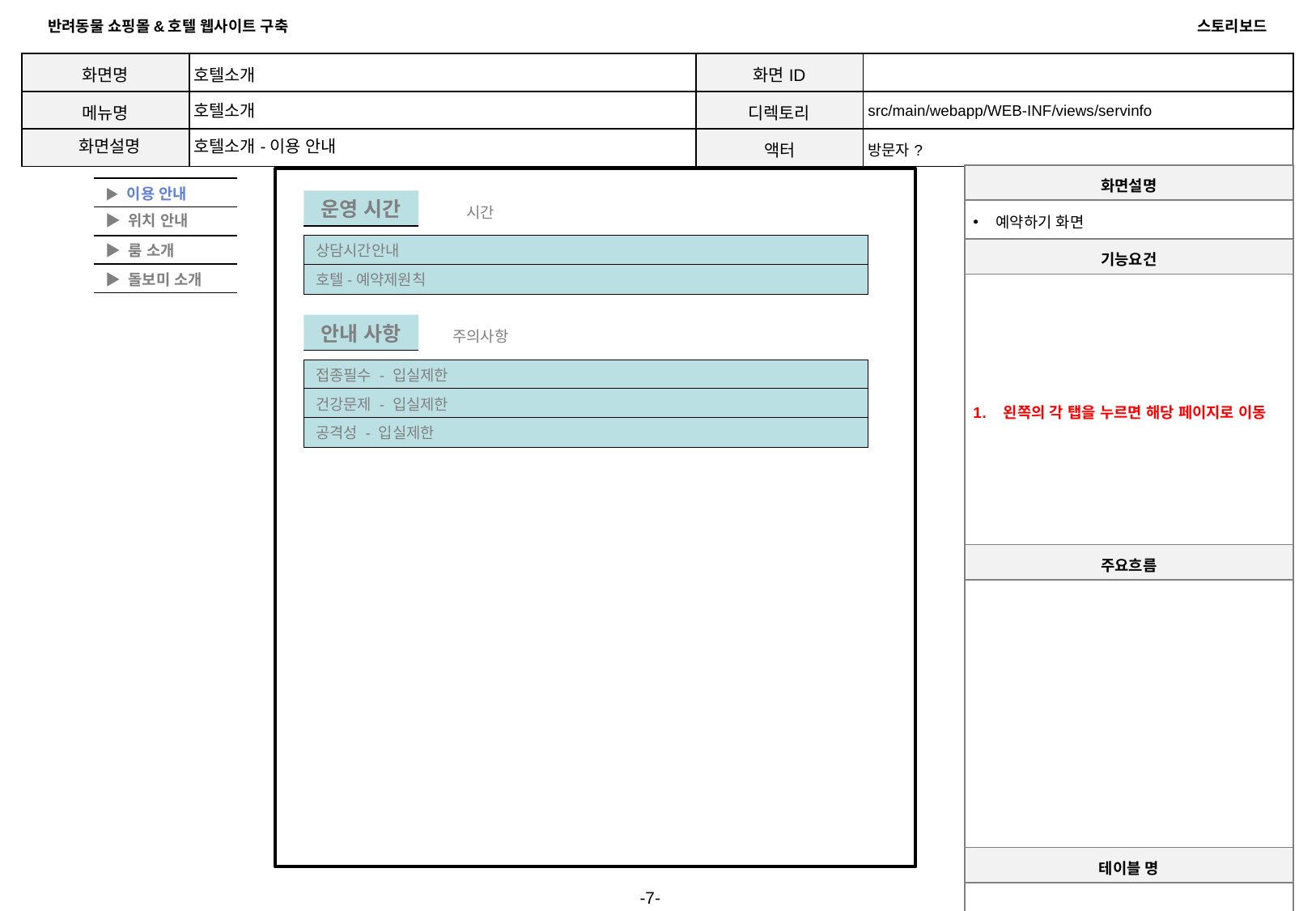

| 화면명 | 호텔소개 | 화면ID |  |
| --- | --- | --- | --- |
| 메뉴명 | 호텔소개 | 디렉토리 | src/main/webapp/WEB-INF/views/servinfo |
| 화면설명 | 호텔소개-이용 안내 | 액터 | 방문자? |
| 화면설명 |
| --- |
| 예약하기 화면 |
| 기능요건 |
| 왼쪽의 각 탭을 누르면 해당 페이지로 이동 |
| 주요흐름 |
|  |

▶ 이용 안내
운영 시간
시간
▶ 위치 안내
▶ 룸 소개
상담시간안내
▶ 돌보미 소개
호텔-예약제원칙
안내 사항
주의사항
접종필수 - 입실제한
건강문제 - 입실제한
공격성 - 입실제한
| 테이블 명 |
| --- |
|  |